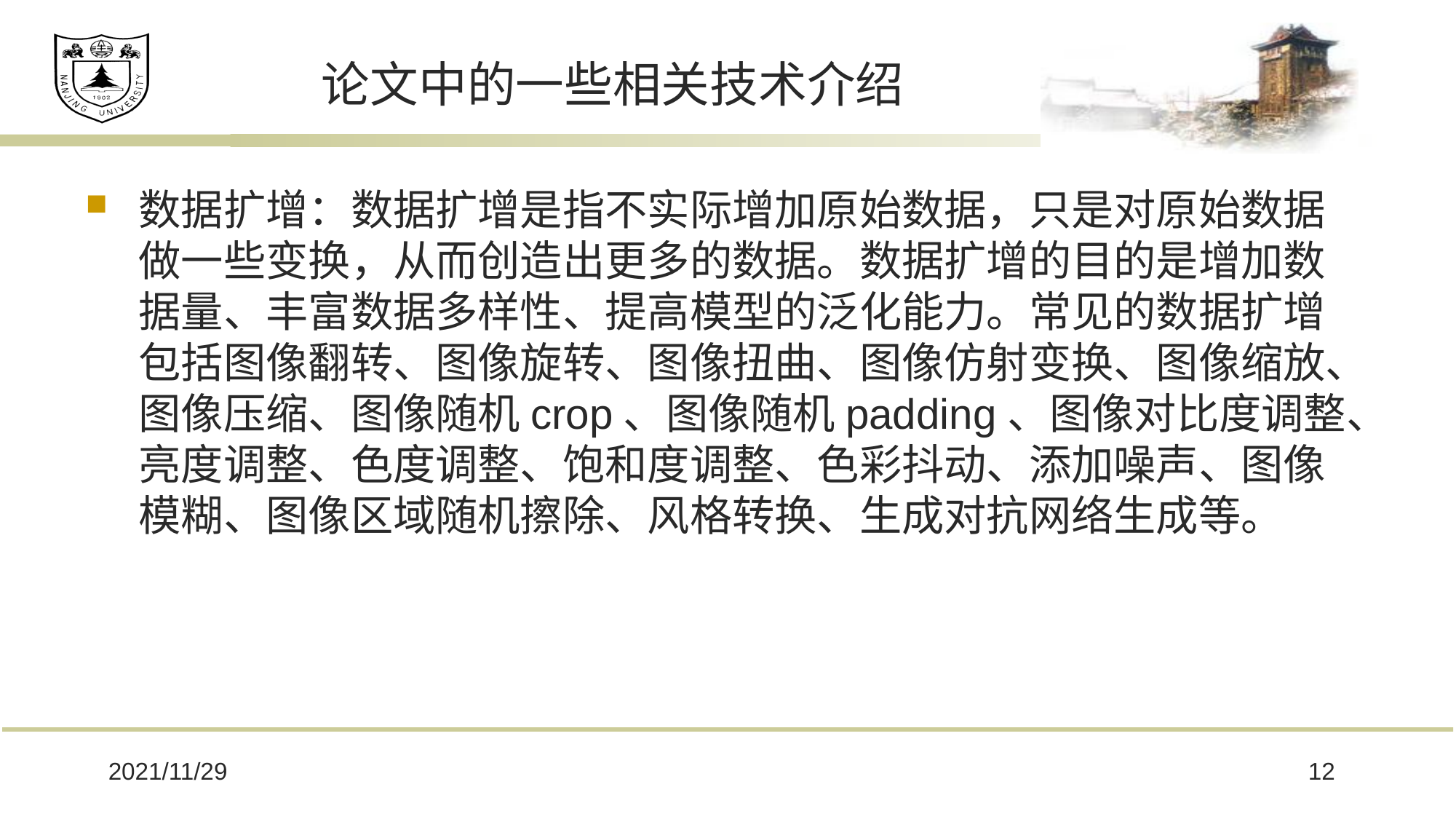

# 论文中的一些相关技术介绍
数据扩增：数据扩增是指不实际增加原始数据，只是对原始数据做一些变换，从而创造出更多的数据。数据扩增的目的是增加数据量、丰富数据多样性、提高模型的泛化能力。常见的数据扩增包括图像翻转、图像旋转、图像扭曲、图像仿射变换、图像缩放、图像压缩、图像随机crop、图像随机padding、图像对比度调整、亮度调整、色度调整、饱和度调整、色彩抖动、添加噪声、图像模糊、图像区域随机擦除、风格转换、生成对抗网络生成等。

2021/11/29
12